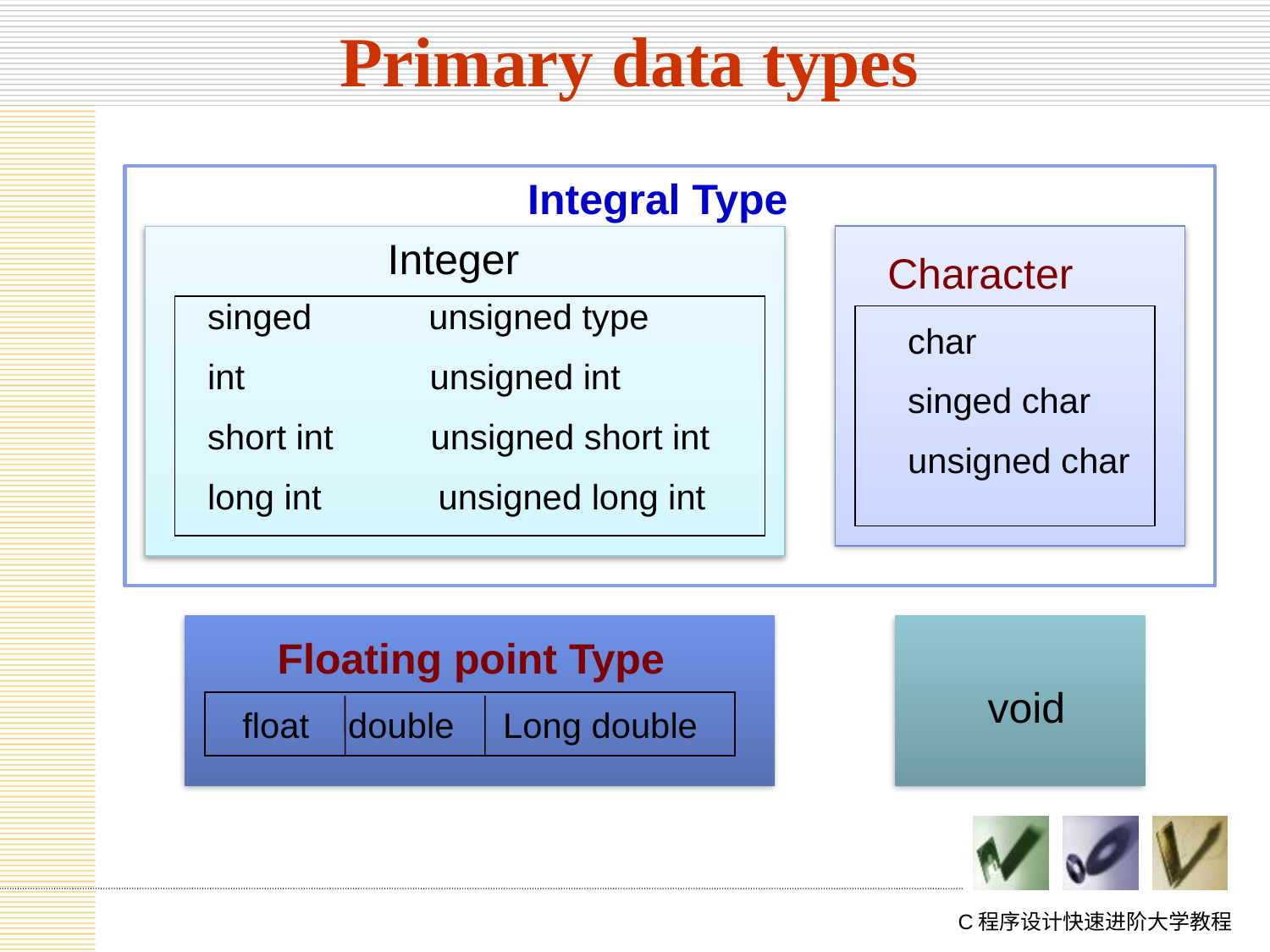

# Primary data types

Integral Type

Integer
Character
singed            unsigned type
int                   unsigned int
short int          unsigned short int
long int            unsigned long int

char
singed char
unsigned char

Floating point Type
void
float    double     Long double

C程序设计快速进阶大学教程